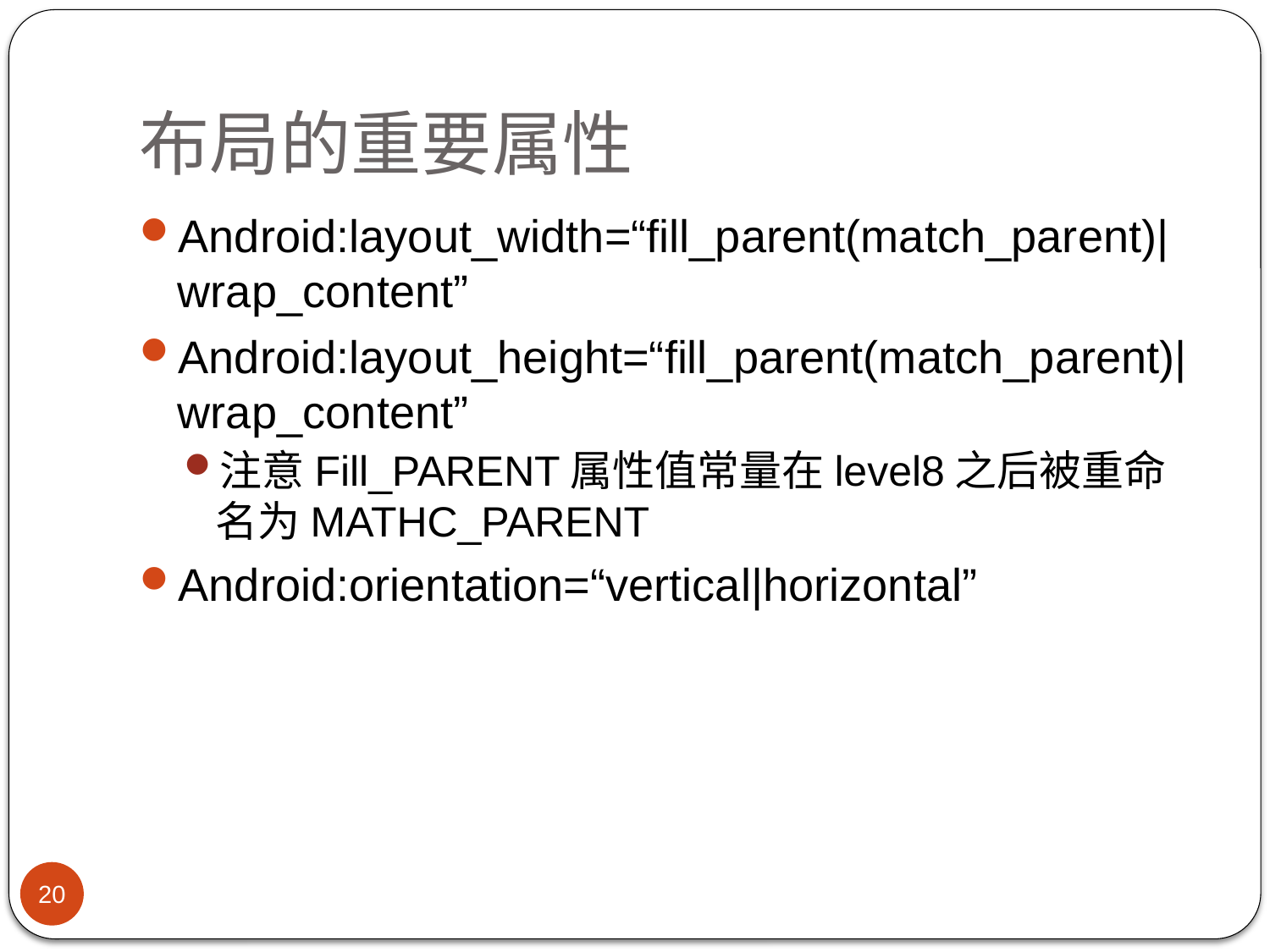

# 布局的重要属性
Android:layout_width=“fill_parent(match_parent)|wrap_content”
Android:layout_height=“fill_parent(match_parent)|wrap_content”
注意Fill_PARENT属性值常量在level8之后被重命名为MATHC_PARENT
Android:orientation=“vertical|horizontal”
20